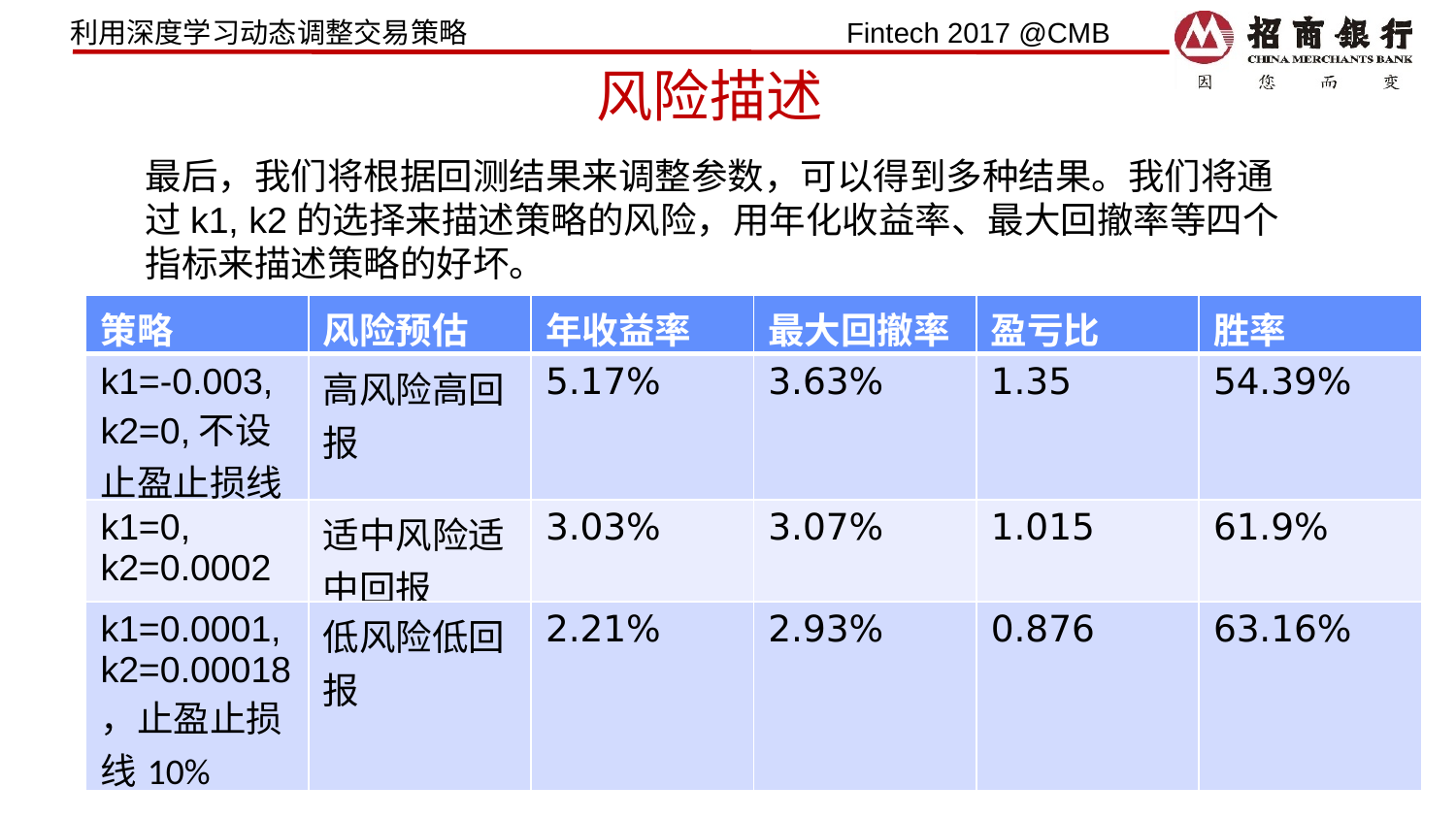

# 风险描述
最后，我们将根据回测结果来调整参数，可以得到多种结果。我们将通过k1, k2的选择来描述策略的风险，用年化收益率、最大回撤率等四个指标来描述策略的好坏。

| 策略 | 风险预估 | 年收益率 | 最大回撤率 | 盈亏比 | 胜率 |
| --- | --- | --- | --- | --- | --- |
| k1=-0.003, k2=0,不设止盈止损线 | 高风险高回报 | 5.17% | 3.63% | 1.35 | 54.39% |
| k1=0, k2=0.0002 | 适中风险适中回报 | 3.03% | 3.07% | 1.015 | 61.9% |
| k1=0.0001, k2=0.00018，止盈止损线10% | 低风险低回报 | 2.21% | 2.93% | 0.876 | 63.16% |